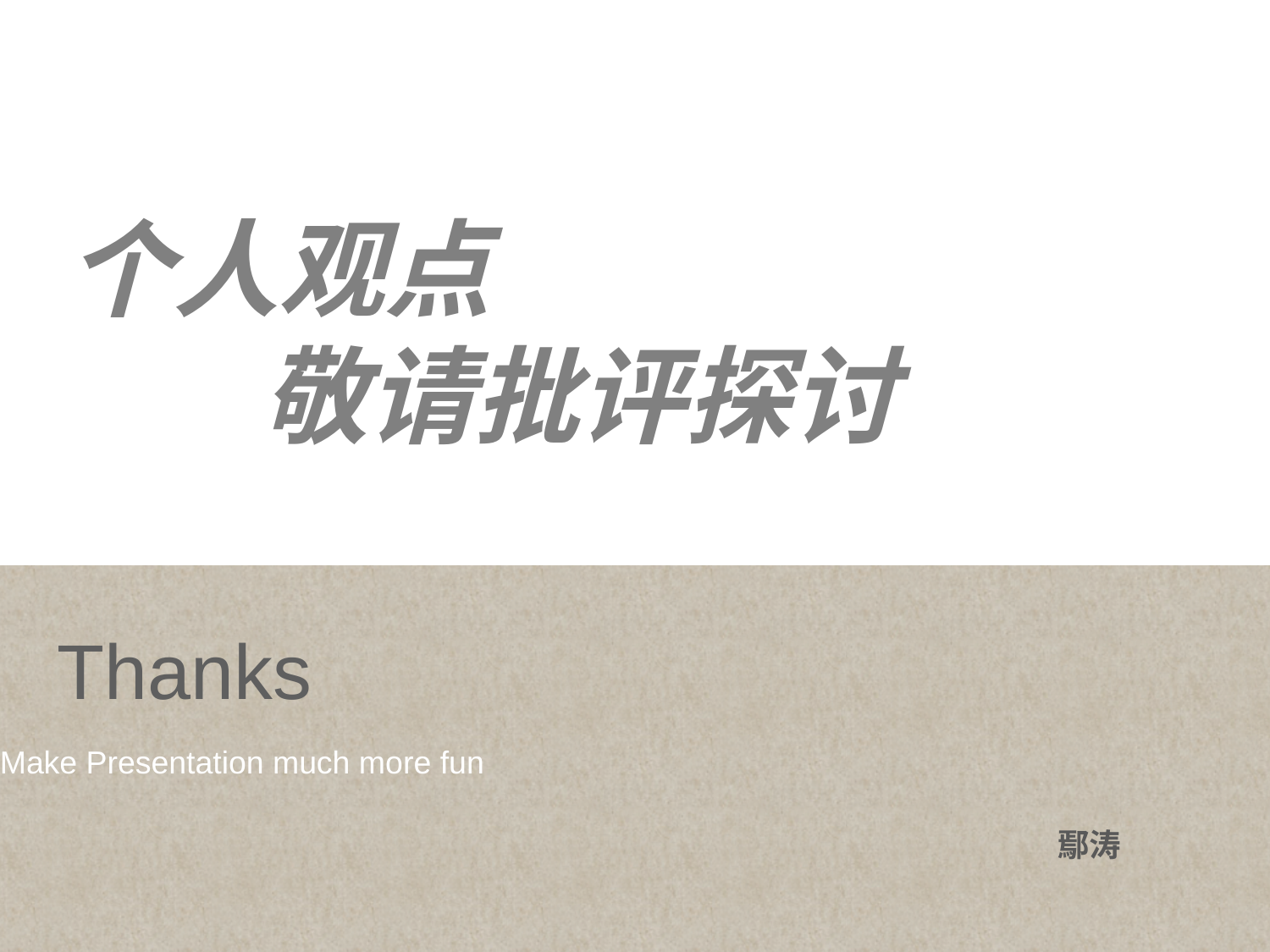

个人观点
       敬请批评探讨

Thanks
Make Presentation much more fun
鄢涛